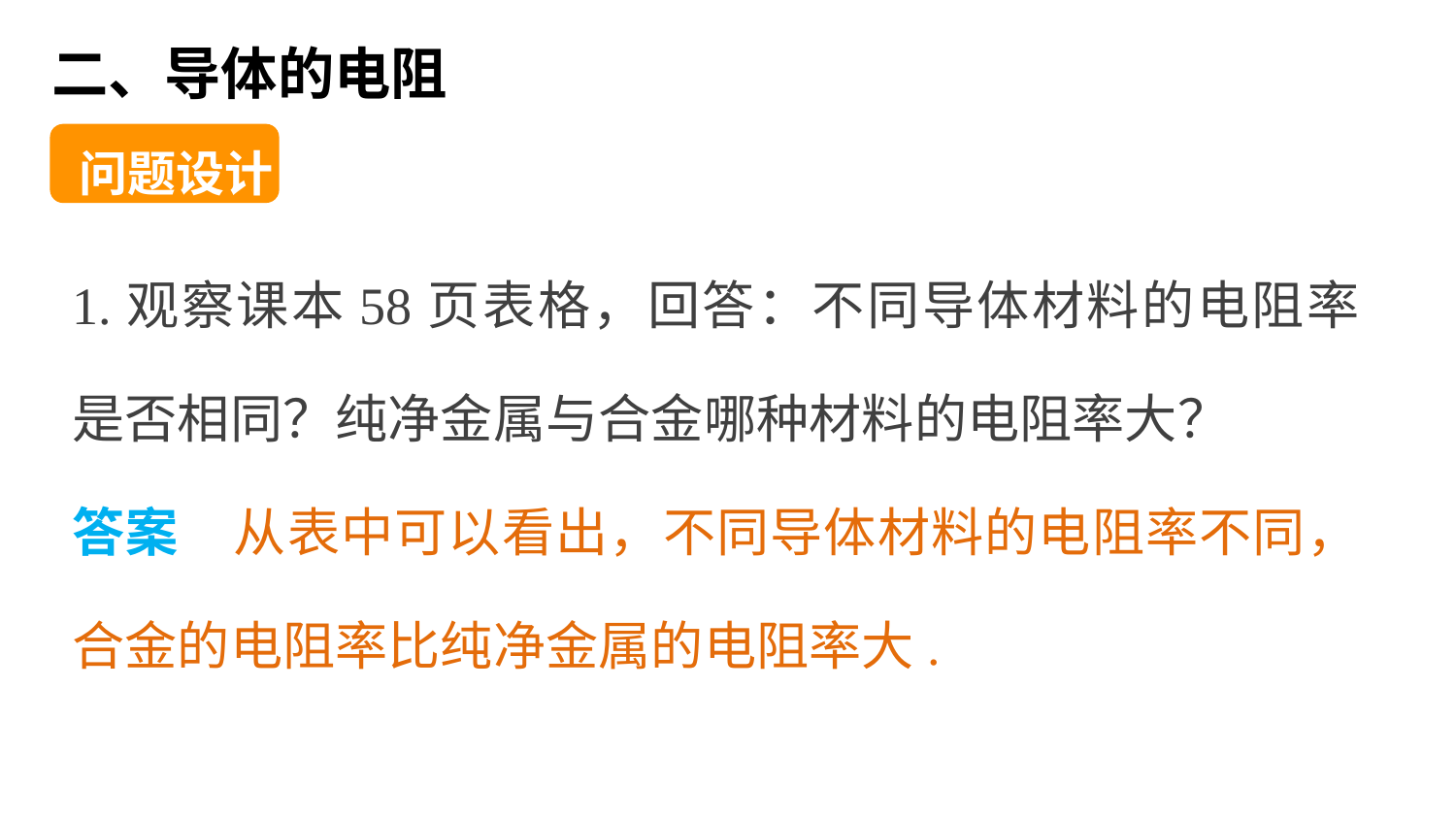

二、导体的电阻
 问题设计
1.观察课本58页表格，回答：不同导体材料的电阻率是否相同？纯净金属与合金哪种材料的电阻率大？
答案　从表中可以看出，不同导体材料的电阻率不同，合金的电阻率比纯净金属的电阻率大.